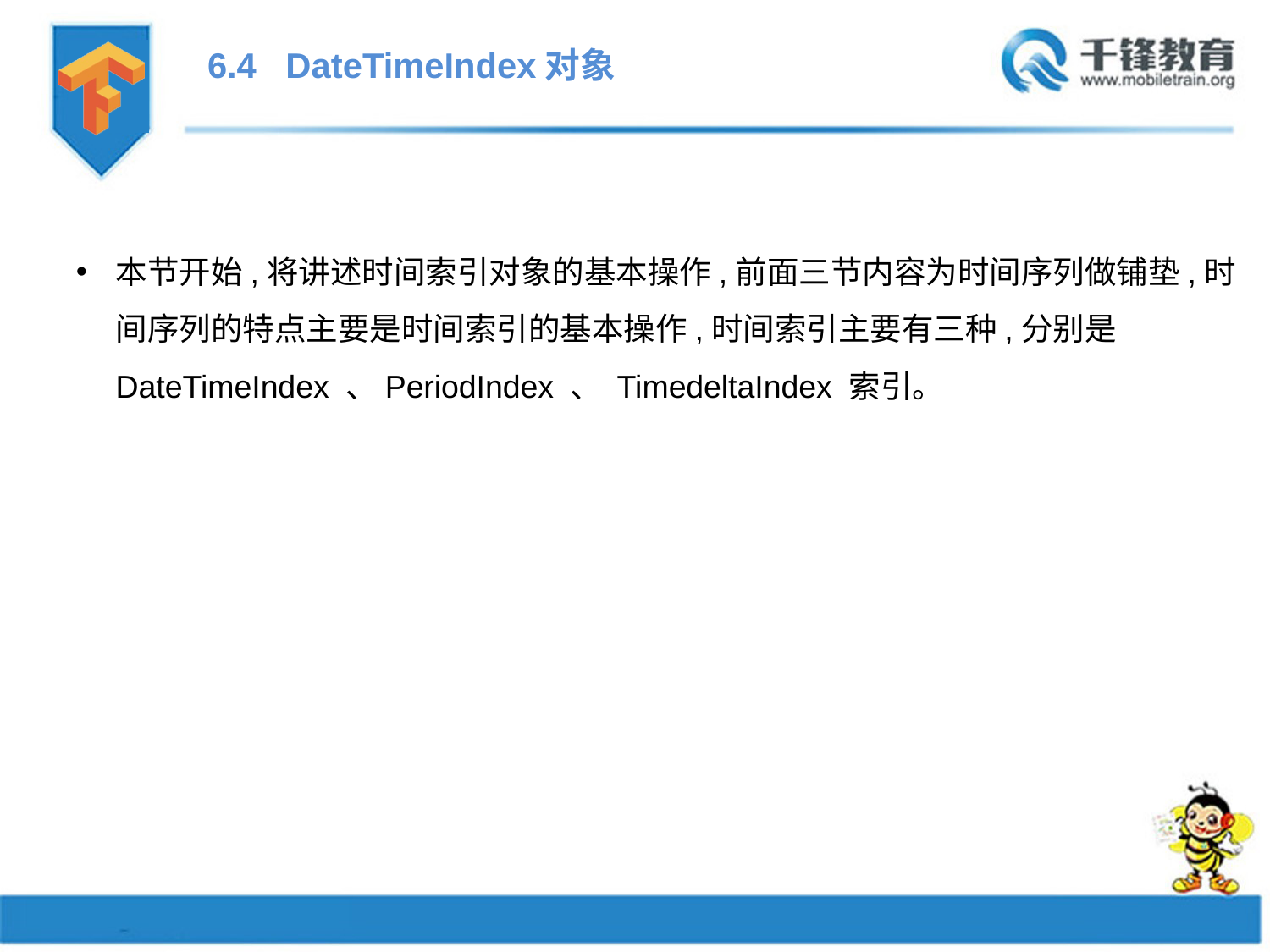

6.4   DateTimeIndex对象
本节开始,将讲述时间索引对象的基本操作,前面三节内容为时间序列做铺垫,时间序列的特点主要是时间索引的基本操作,时间索引主要有三种,分别是 DateTimeIndex 、PeriodIndex 、 TimedeltaIndex 索引。